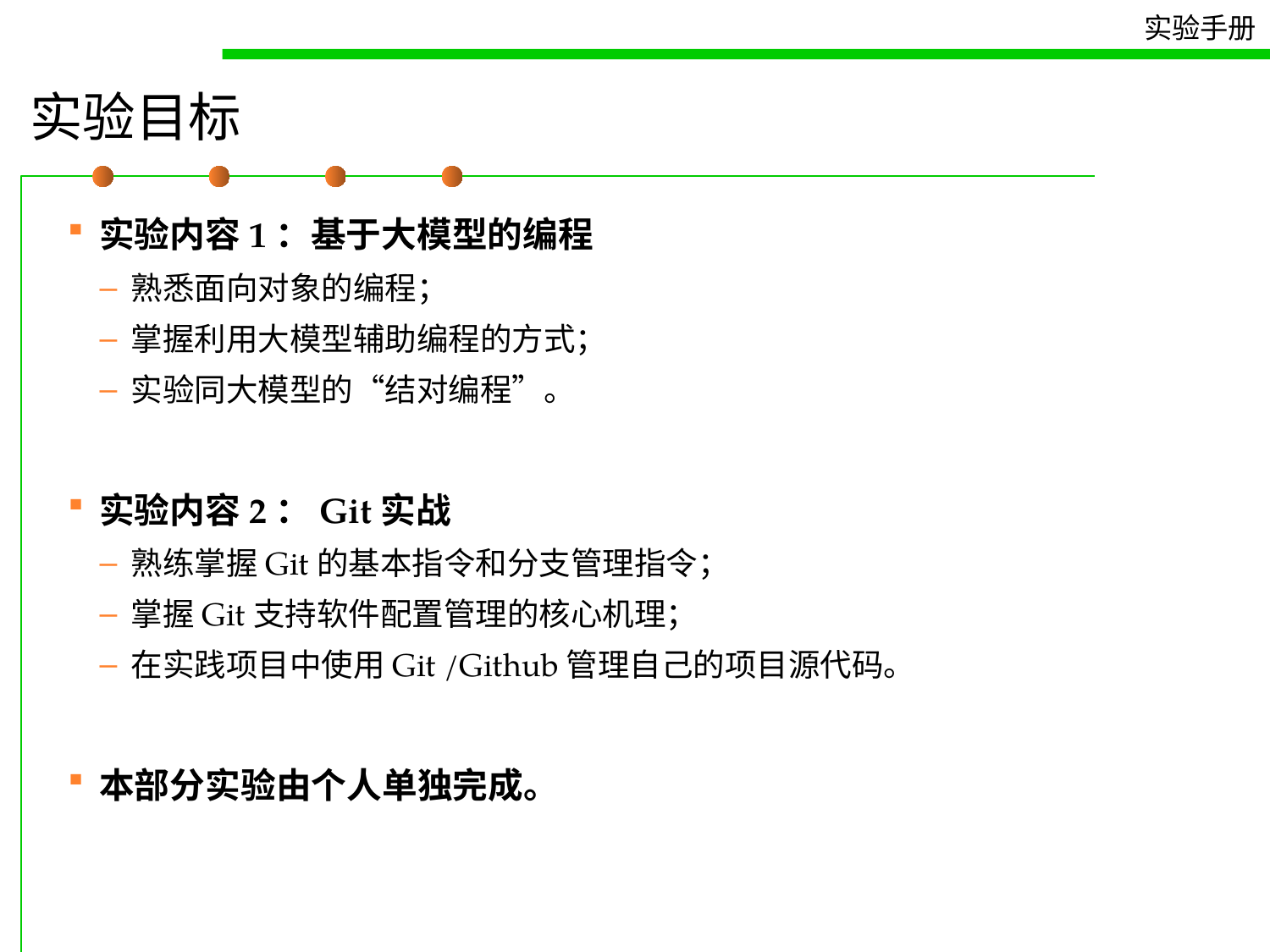

# 实验目标
实验内容1：基于大模型的编程
熟悉面向对象的编程；
掌握利用大模型辅助编程的方式；
实验同大模型的“结对编程”。

实验内容2：Git实战
熟练掌握Git的基本指令和分支管理指令；
掌握Git支持软件配置管理的核心机理；
在实践项目中使用Git /Github管理自己的项目源代码。

本部分实验由个人单独完成。